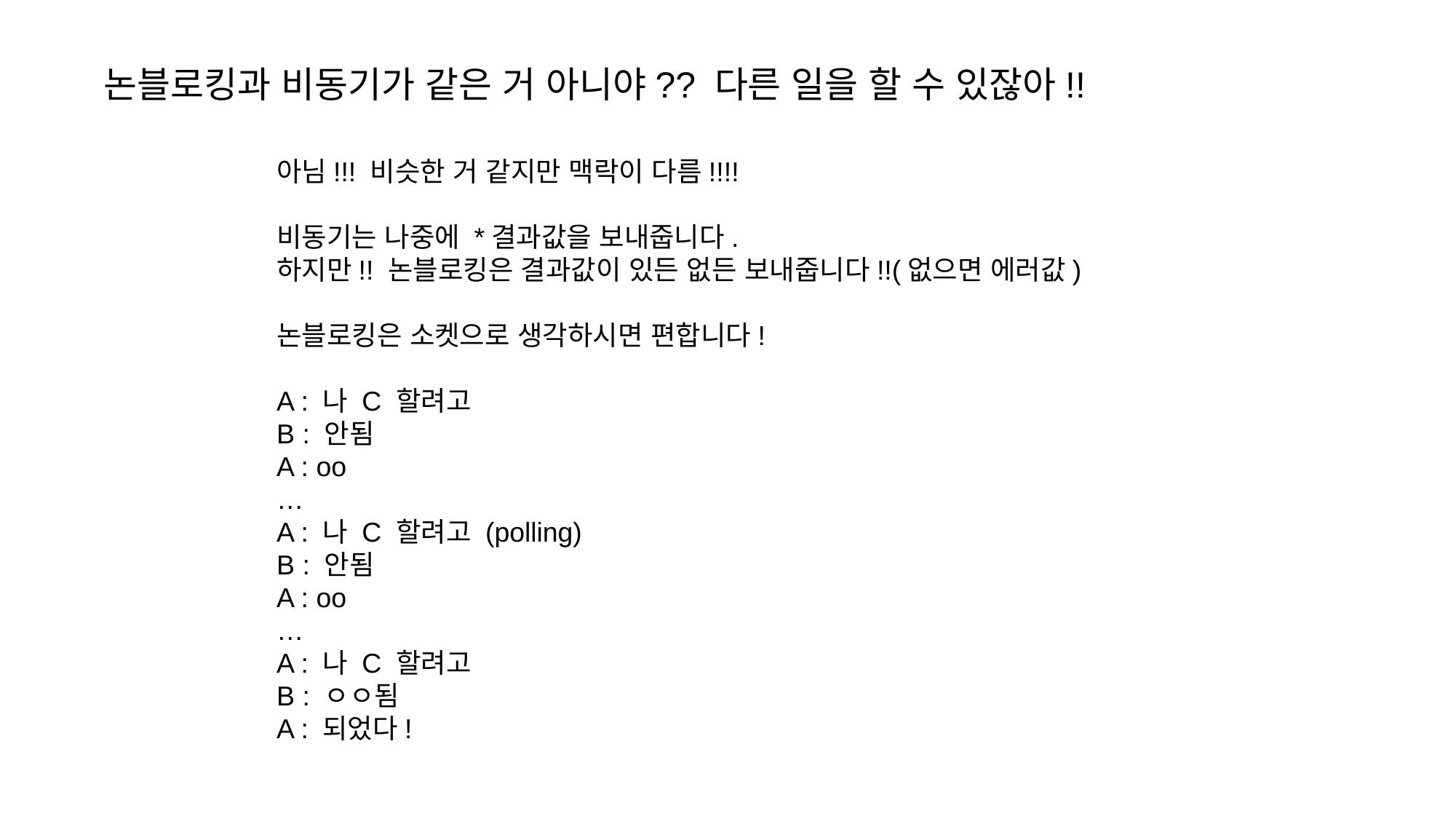

논블로킹과 비동기가 같은 거 아니야?? 다른 일을 할 수 있잖아!!
아님!!! 비슷한 거 같지만 맥락이 다름!!!!

비동기는 나중에 *결과값을 보내줍니다.
하지만!! 논블로킹은 결과값이 있든 없든 보내줍니다!!(없으면 에러값)

논블로킹은 소켓으로 생각하시면 편합니다!
A : 나 C 할려고
B : 안됨
A : oo
…
A : 나 C 할려고 (polling)
B : 안됨
A : oo
…
A : 나 C 할려고
B : ㅇㅇ됨
A : 되었다!